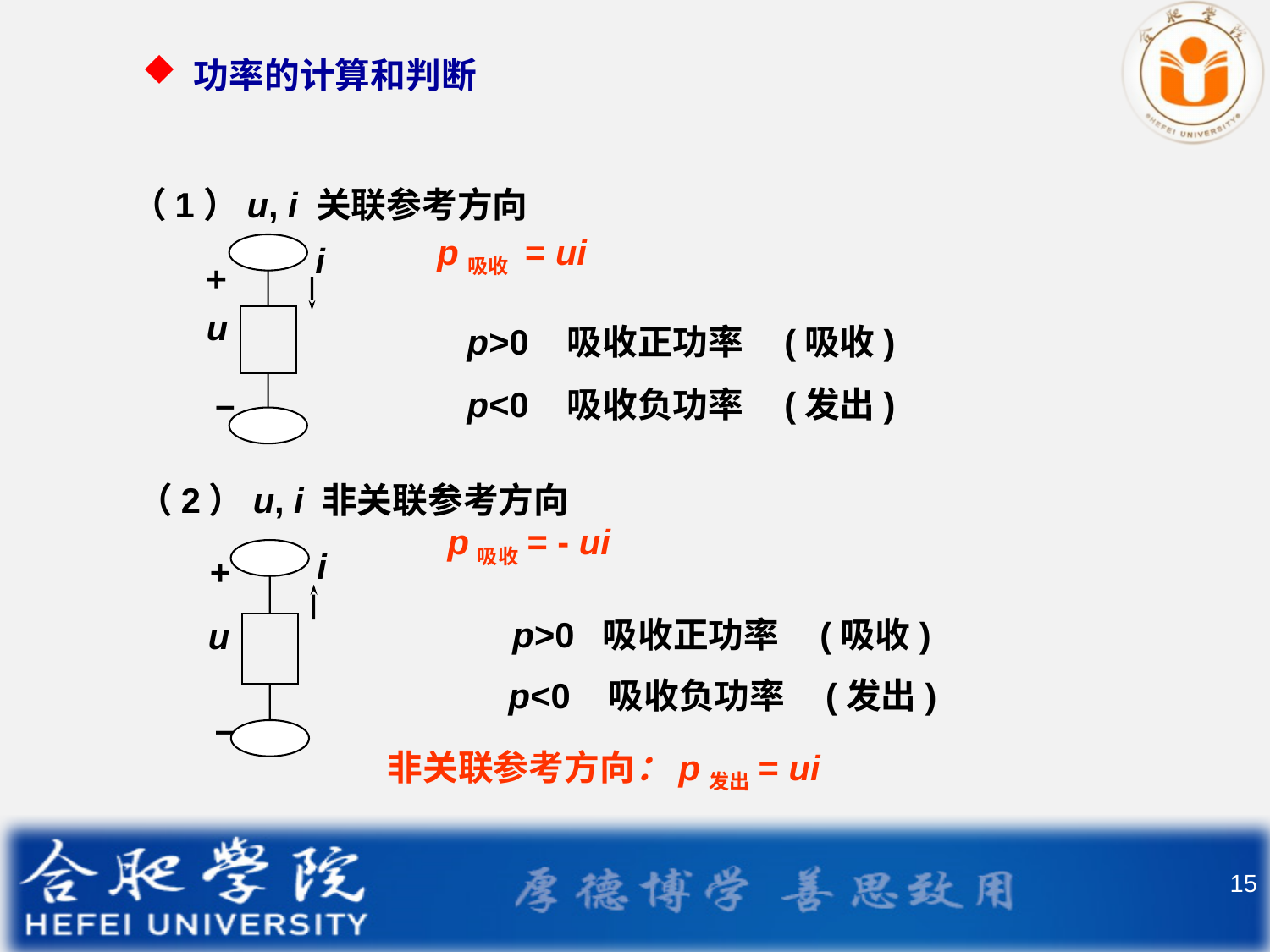

功率的计算和判断
（1）u, i 关联参考方向
p吸收 = ui

i

u

+
–
p>0   吸收正功率    (吸收)
p<0   吸收负功率    (发出)
（2）u, i 非关联参考方向
p吸收= - ui

i

u

–

+
p>0  吸收正功率    (吸收)
p<0   吸收负功率    (发出)
非关联参考方向：p发出= ui
15